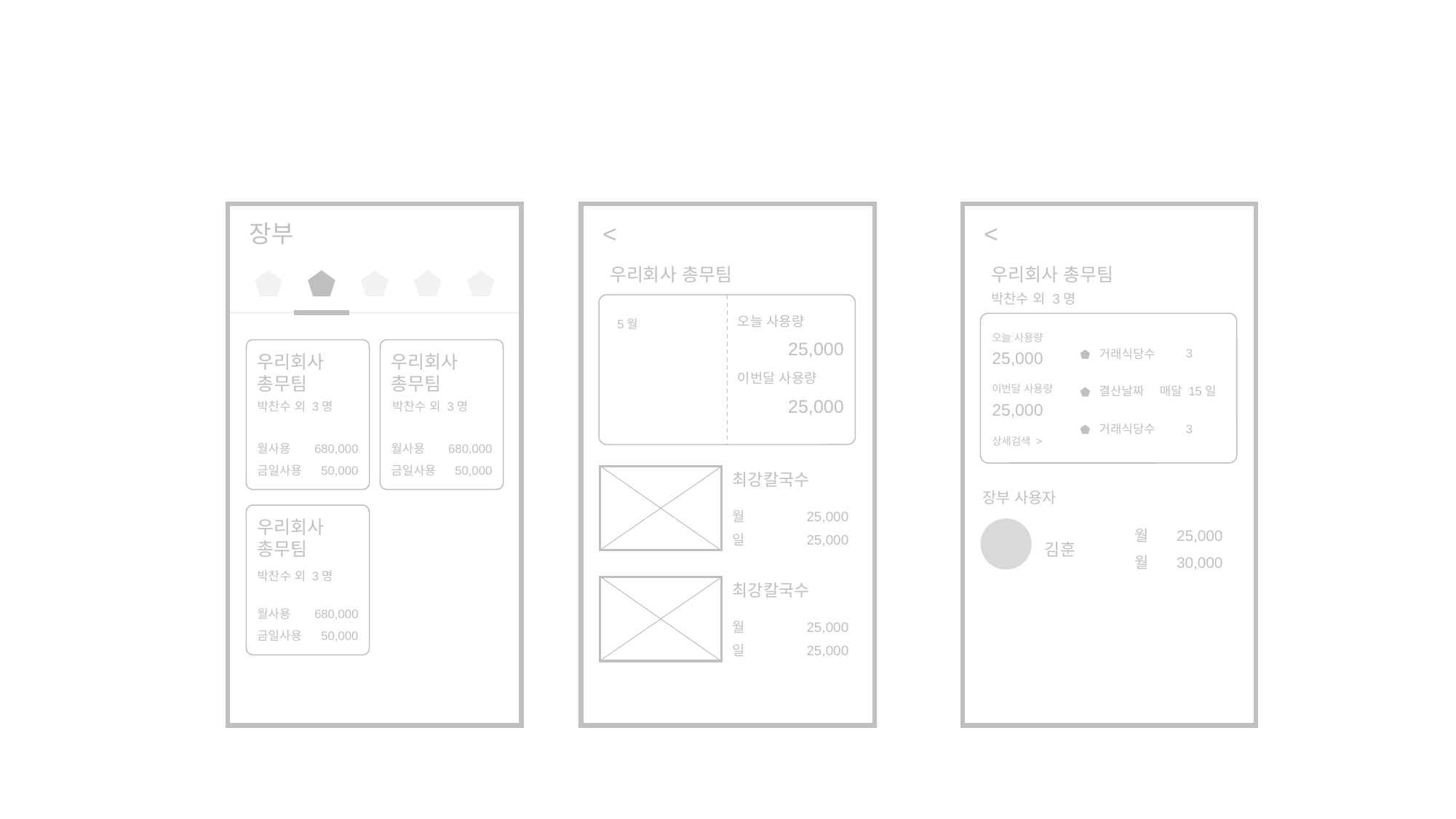

ㅍ

<
우리회사 총무팀

오늘 사용량
5월
25,000
이번달 사용량
25,000
최강칼국수

월
25,000
일
25,000
최강칼국수

월
25,000
일
25,000

장부
<
우리회사 총무팀

박찬수 외 3명

오늘 사용량
25,000
3
거래식당수

우리회사
총무팀
우리회사
총무팀
이번달 사용량
매달 15일
결산날짜
25,000
박찬수 외 3명
박찬수 외 3명

상세검색 >
3
거래식당수

월사용
금일사용
680,000
50,000
월사용
금일사용
680,000
50,000
장부 사용자

우리회사
총무팀

김훈
월
월
25,000
30,000
박찬수 외 3명
월사용
금일사용
680,000
50,000